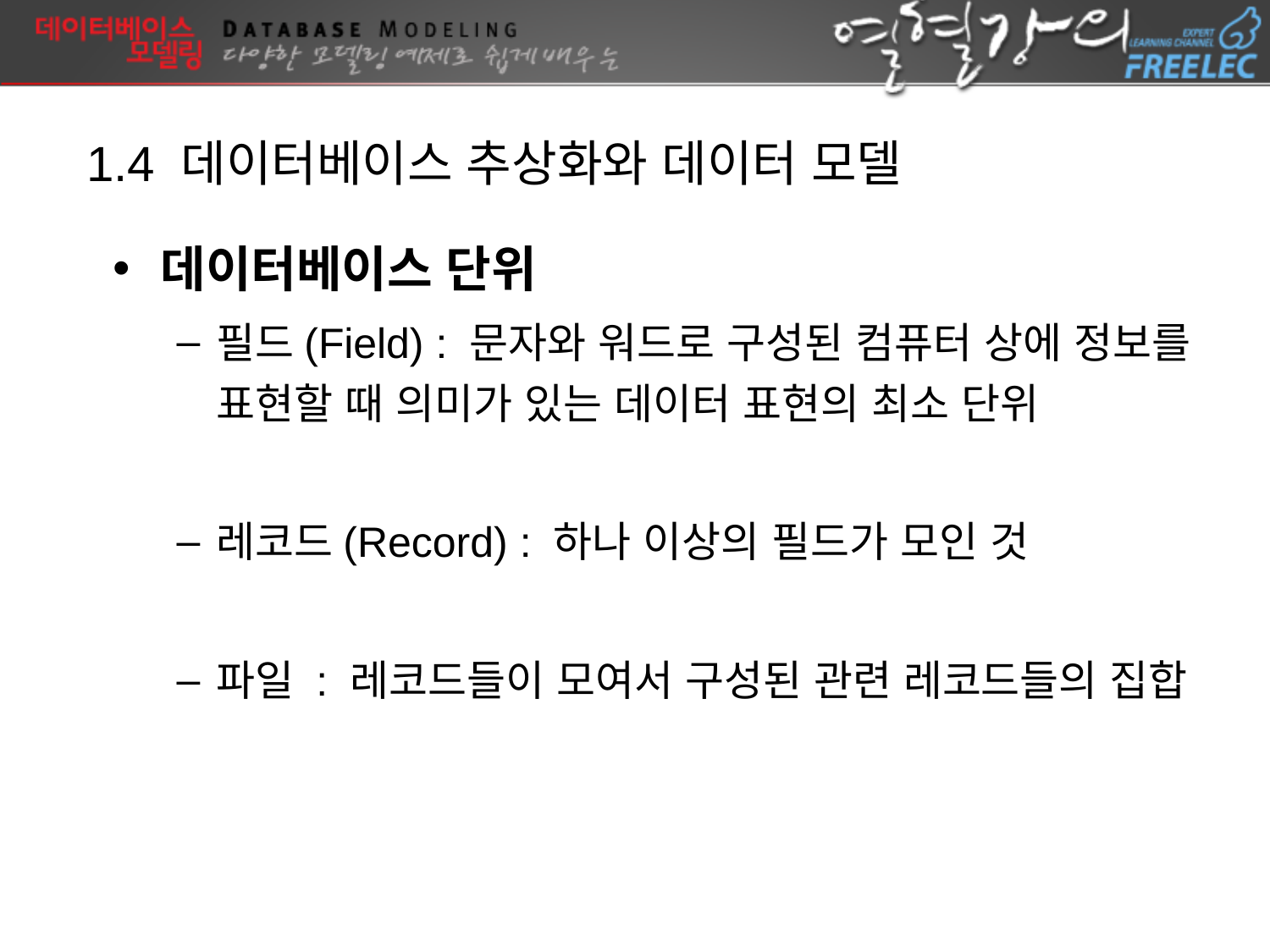

1.4 데이터베이스 추상화와 데이터 모델
데이터베이스 단위
필드(Field) : 문자와 워드로 구성된 컴퓨터 상에 정보를 표현할 때 의미가 있는 데이터 표현의 최소 단위

레코드(Record) : 하나 이상의 필드가 모인 것

파일 : 레코드들이 모여서 구성된 관련 레코드들의 집합